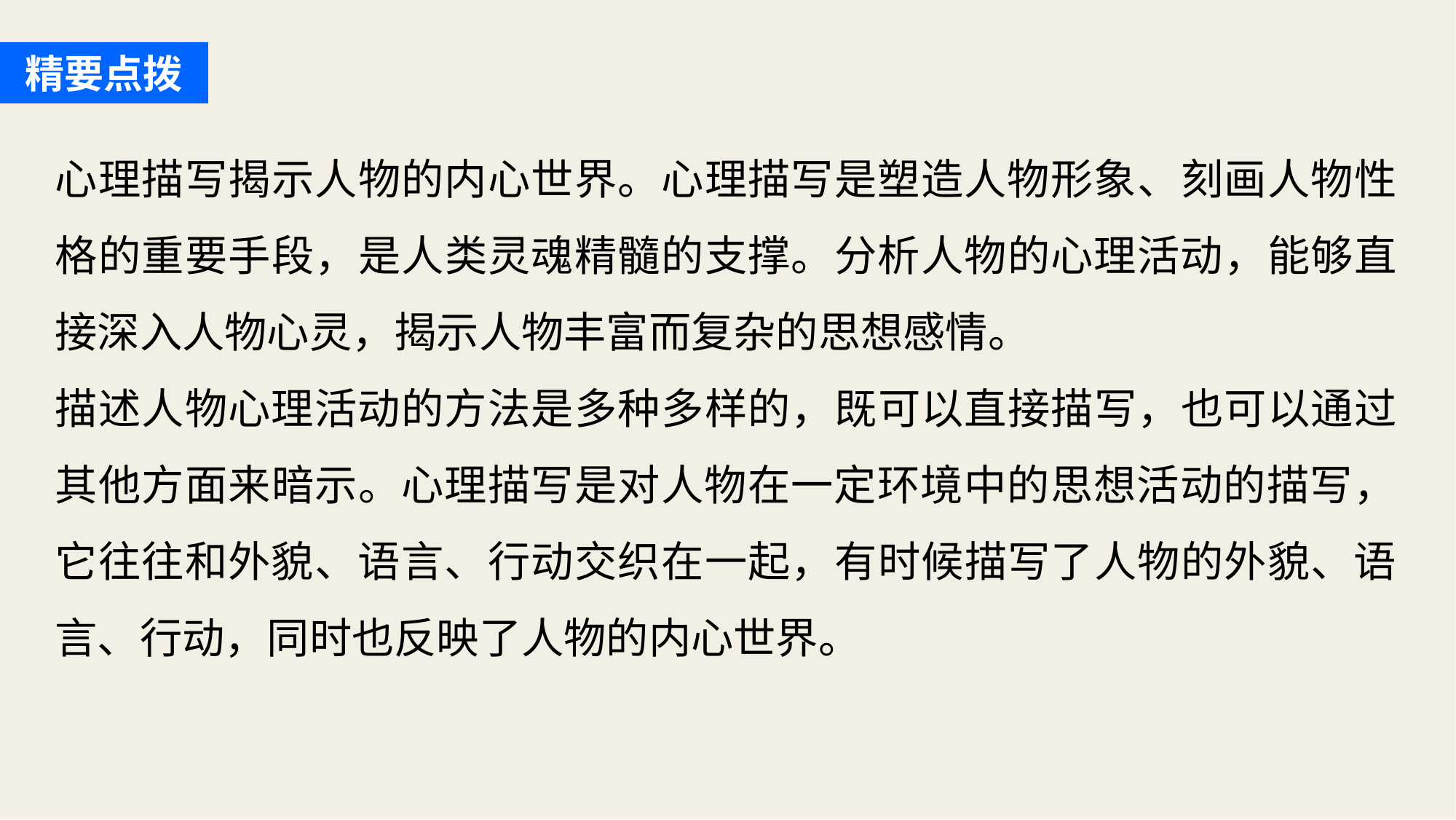

精要点拨
心理描写揭示人物的内心世界。心理描写是塑造人物形象、刻画人物性格的重要手段，是人类灵魂精髓的支撑。分析人物的心理活动，能够直接深入人物心灵，揭示人物丰富而复杂的思想感情。
描述人物心理活动的方法是多种多样的，既可以直接描写，也可以通过其他方面来暗示。心理描写是对人物在一定环境中的思想活动的描写，它往往和外貌、语言、行动交织在一起，有时候描写了人物的外貌、语言、行动，同时也反映了人物的内心世界。